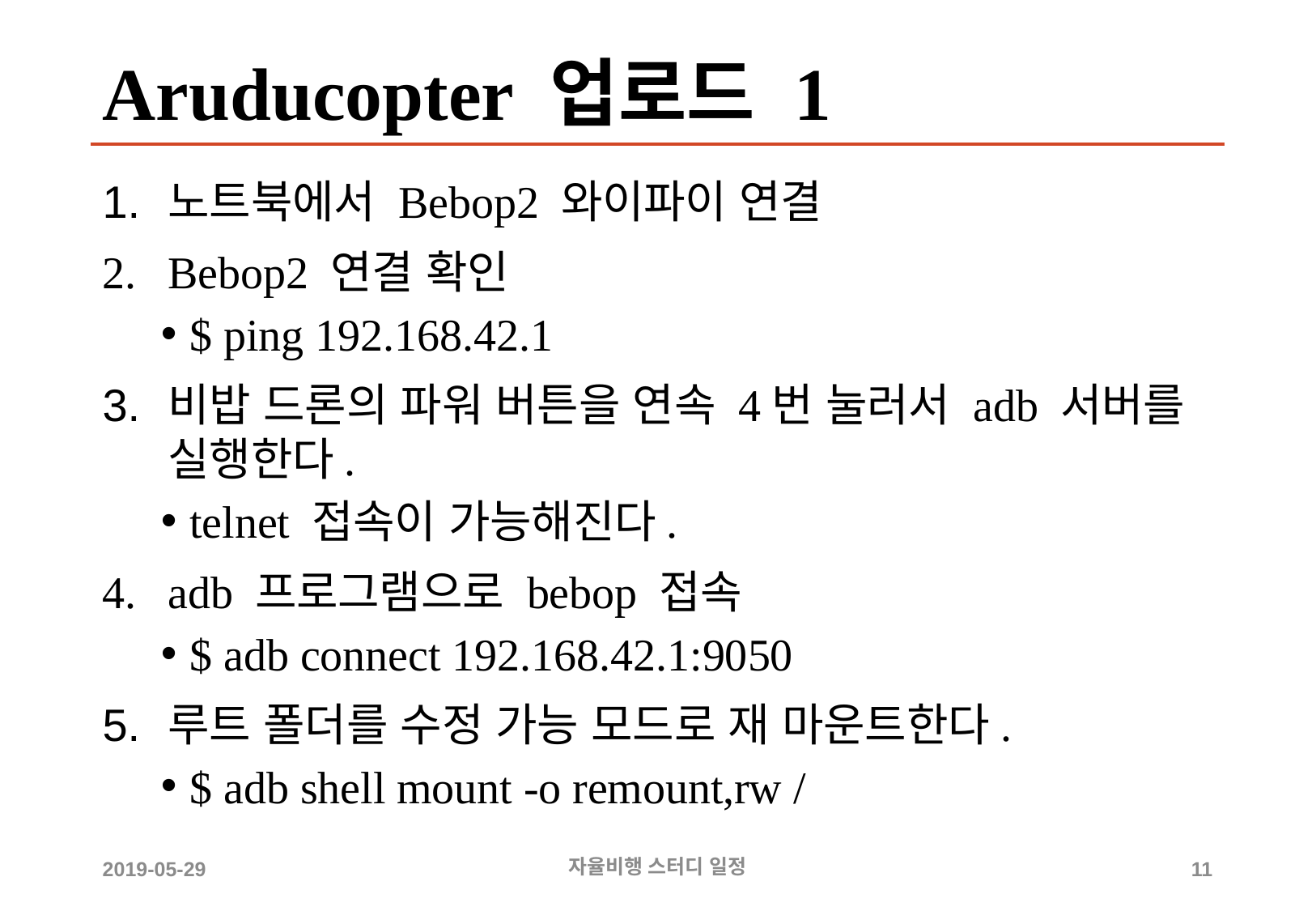

# Aruducopter 업로드 1
노트북에서 Bebop2 와이파이 연결
Bebop2 연결 확인
$ ping 192.168.42.1
비밥 드론의 파워 버튼을 연속 4번 눌러서 adb 서버를 실행한다.
telnet 접속이 가능해진다.
adb 프로그램으로 bebop 접속
$ adb connect 192.168.42.1:9050
루트 폴더를 수정 가능 모드로 재 마운트한다.
$ adb shell mount -o remount,rw /

2019-05-29
자율비행 스터디 일정
11